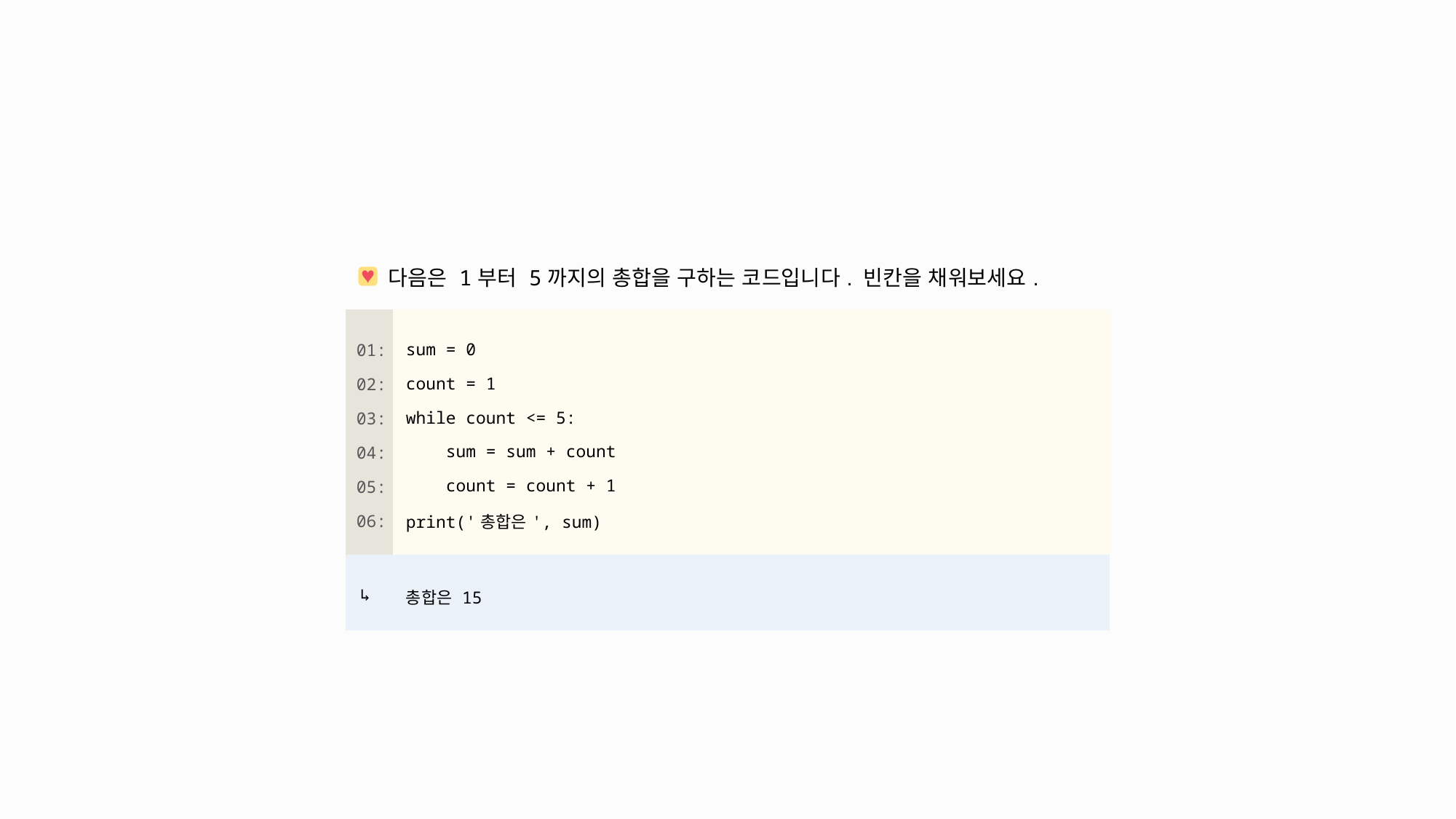

| 다음은 1부터 5까지의 총합을 구하는 코드입니다. 빈칸을 채워보세요. |  |
| --- | --- |
| 01: 02: 03: 04: 05: 06: | sum = 0 count = 1 while count <= 5: sum = sum + count count = count + 1 print('총합은', sum) |
| ↳ | 총합은 15 |